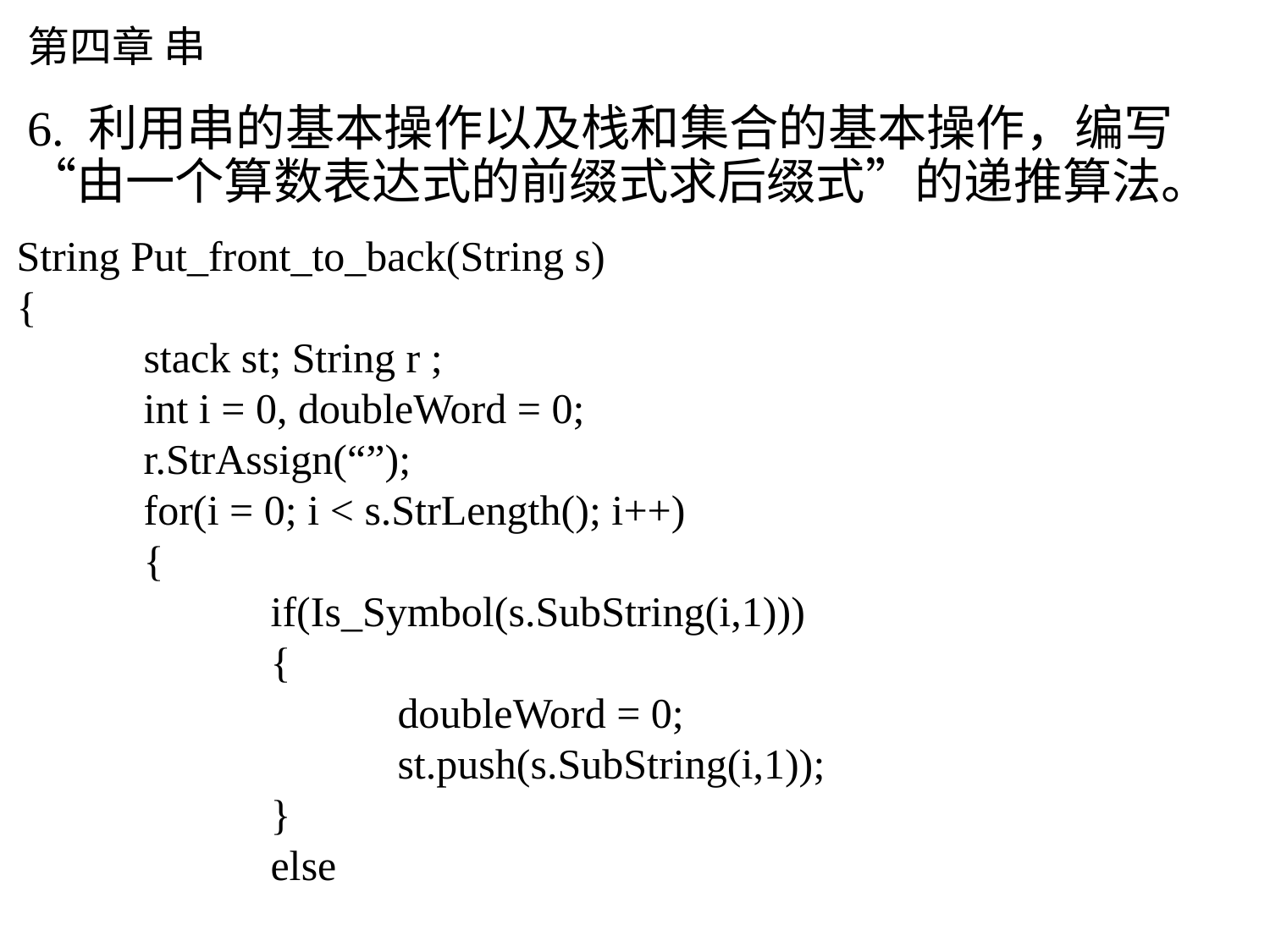

# 第四章 串
6. 利用串的基本操作以及栈和集合的基本操作，编写“由一个算数表达式的前缀式求后缀式”的递推算法。
String Put_front_to_back(String s)
{
	stack st; String r ;
	int i = 0, doubleWord = 0;
	r.StrAssign(“”);
	for(i = 0; i < s.StrLength(); i++)
	{
		if(Is_Symbol(s.SubString(i,1)))
		{
			doubleWord = 0;
			st.push(s.SubString(i,1));
		}
		else